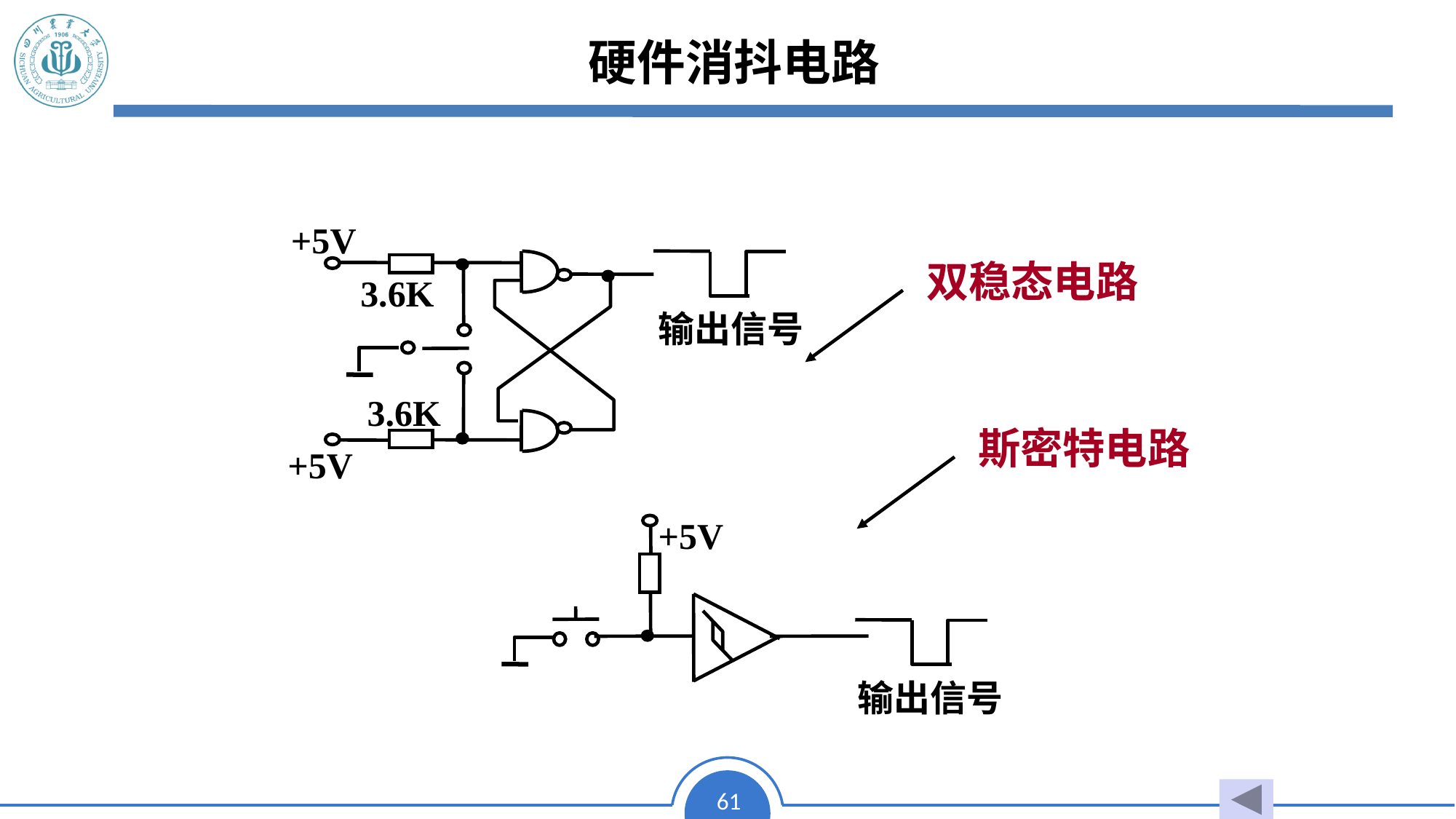

# 硬件消抖电路
+5V

3.6K

输出信号

3.6K

双稳态电路

斯密特电路
+5V

+5V

输出信号